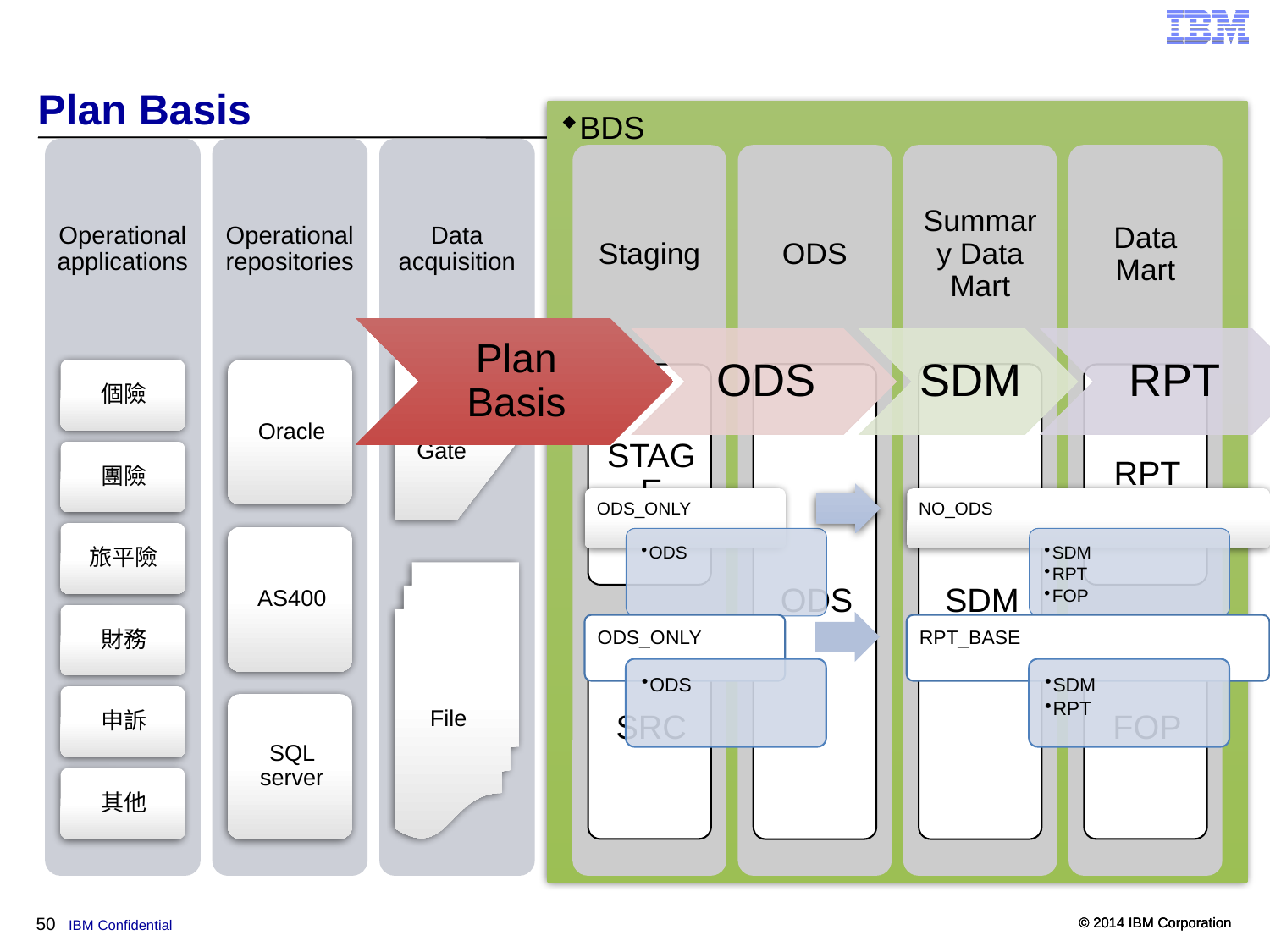

# Plan Basis
BDS
Operational applications
個險
團險
旅平險
財務
申訴
其他
Operational repositories
Oracle
AS400
SQL server
Data acquisition
Golden Gate
File
Staging
STAGE
SRC
ODS
ODS
Summary Data Mart
SDM
Data Mart
RPT
FOP
Plan Basis
ODS
SDM
RPT
ODS_ONLY
ODS

NO_ODS
SDM
RPT
FOP
ODS_ONLY
ODS

RPT_BASE
SDM
RPT